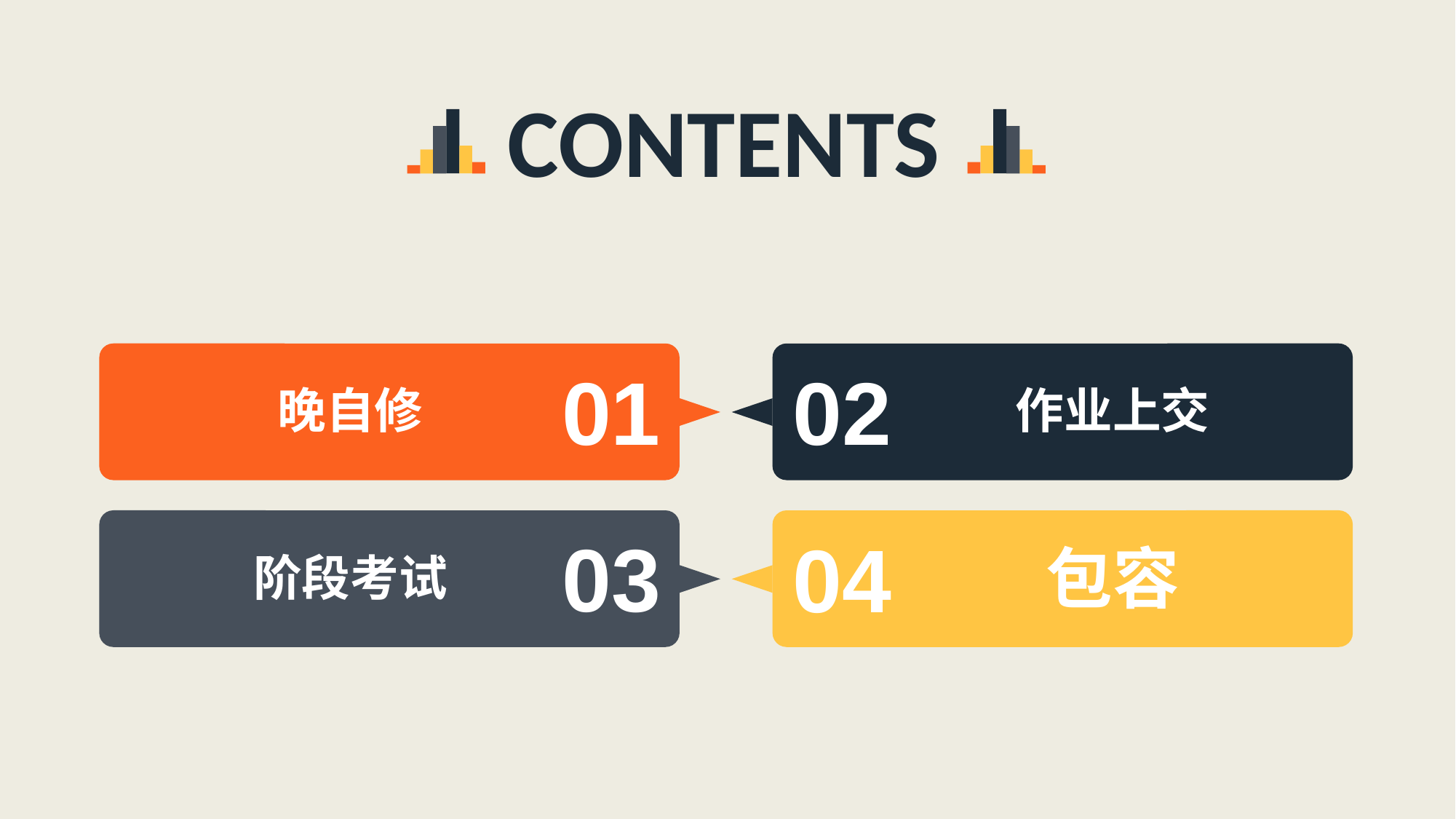

CONTENTS

01
02
晚自修
作业上交

03
04
包容
阶段考试